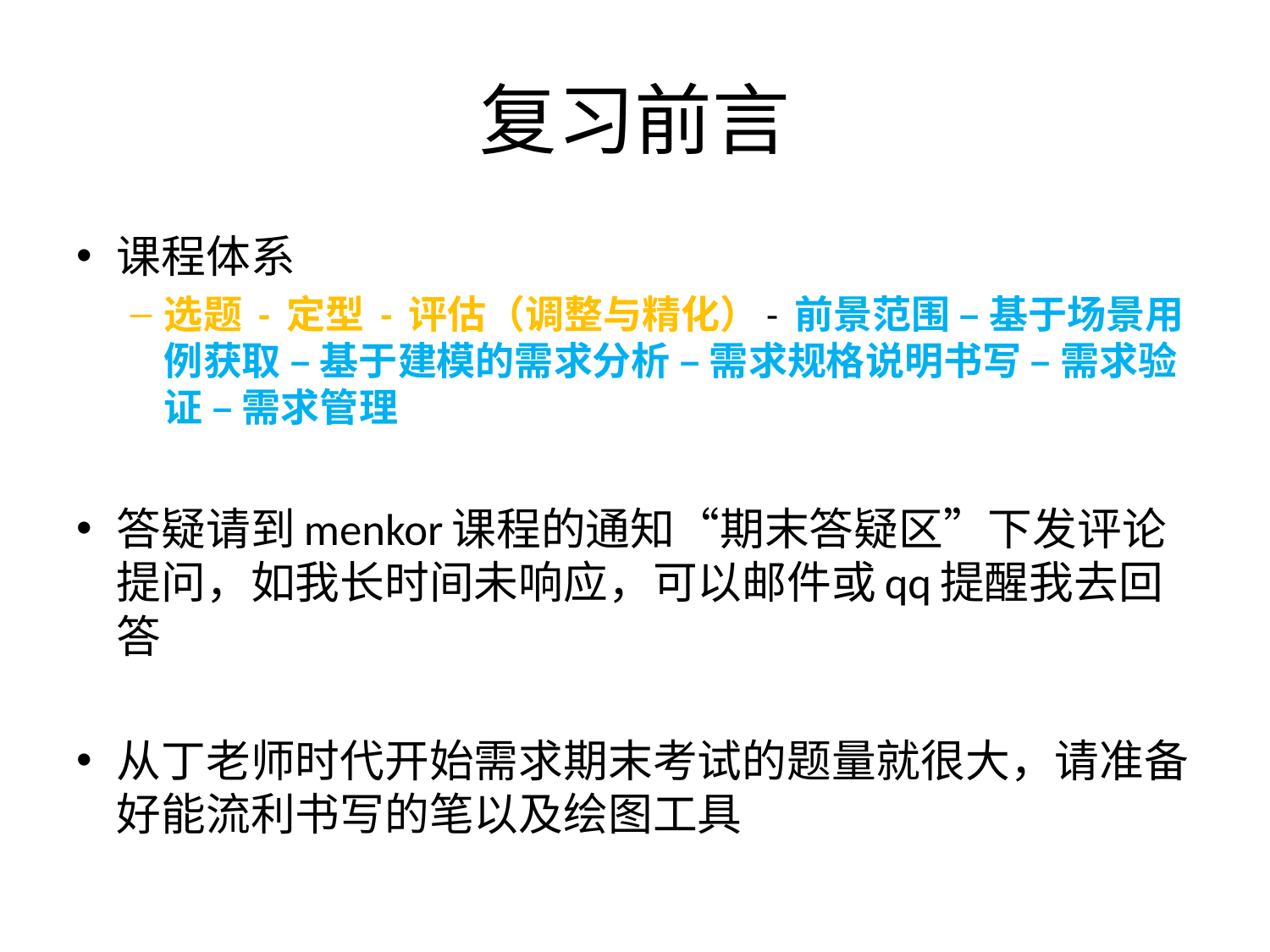

# 复习前言
课程体系
选题 - 定型 - 评估（调整与精化）- 前景范围 – 基于场景用例获取 – 基于建模的需求分析 – 需求规格说明书写 – 需求验证 – 需求管理

答疑请到menkor课程的通知“期末答疑区”下发评论提问，如我长时间未响应，可以邮件或qq提醒我去回答

从丁老师时代开始需求期末考试的题量就很大，请准备好能流利书写的笔以及绘图工具